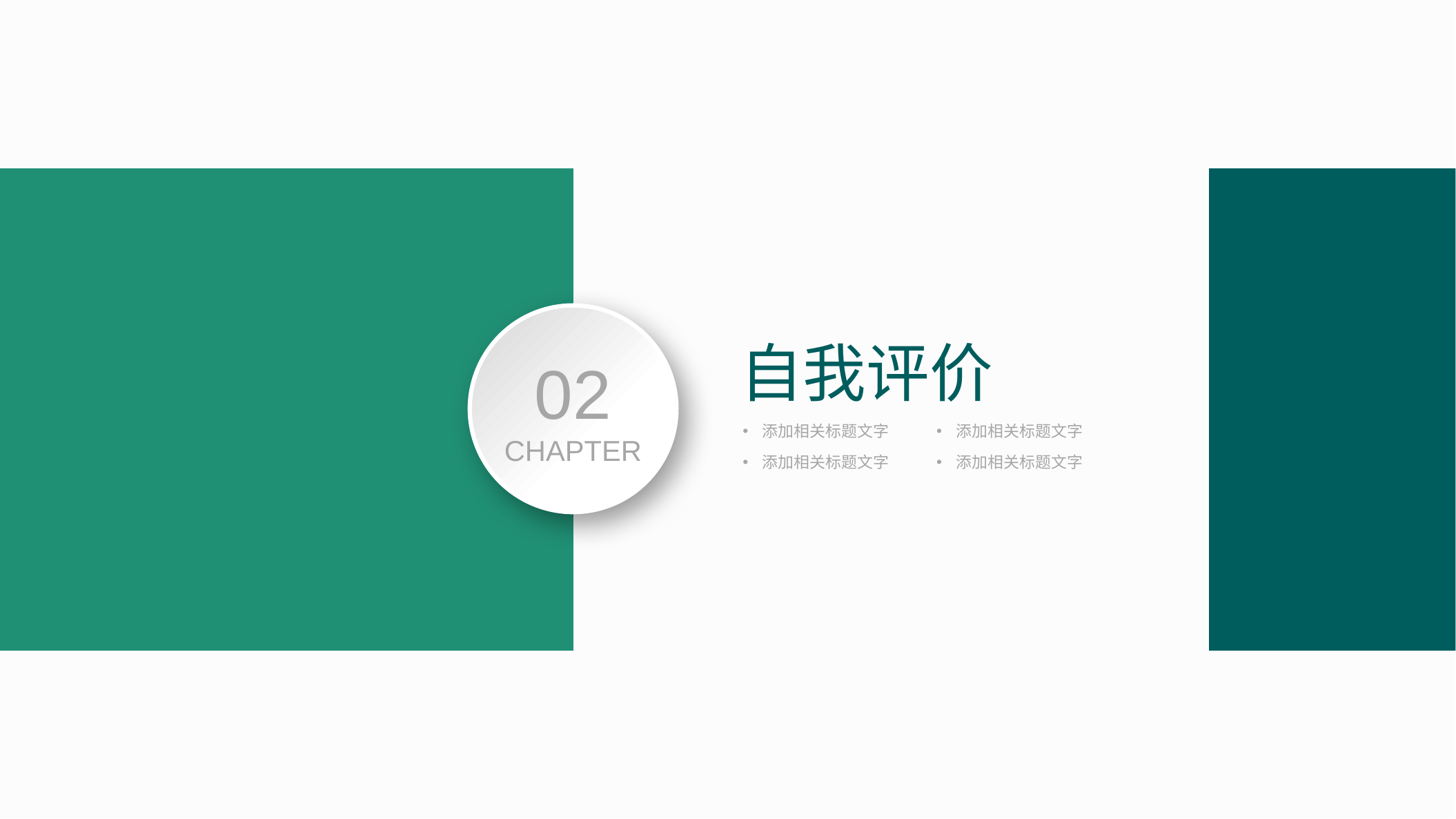

自我评价
02
CHAPTER
添加相关标题文字
添加相关标题文字
添加相关标题文字
添加相关标题文字